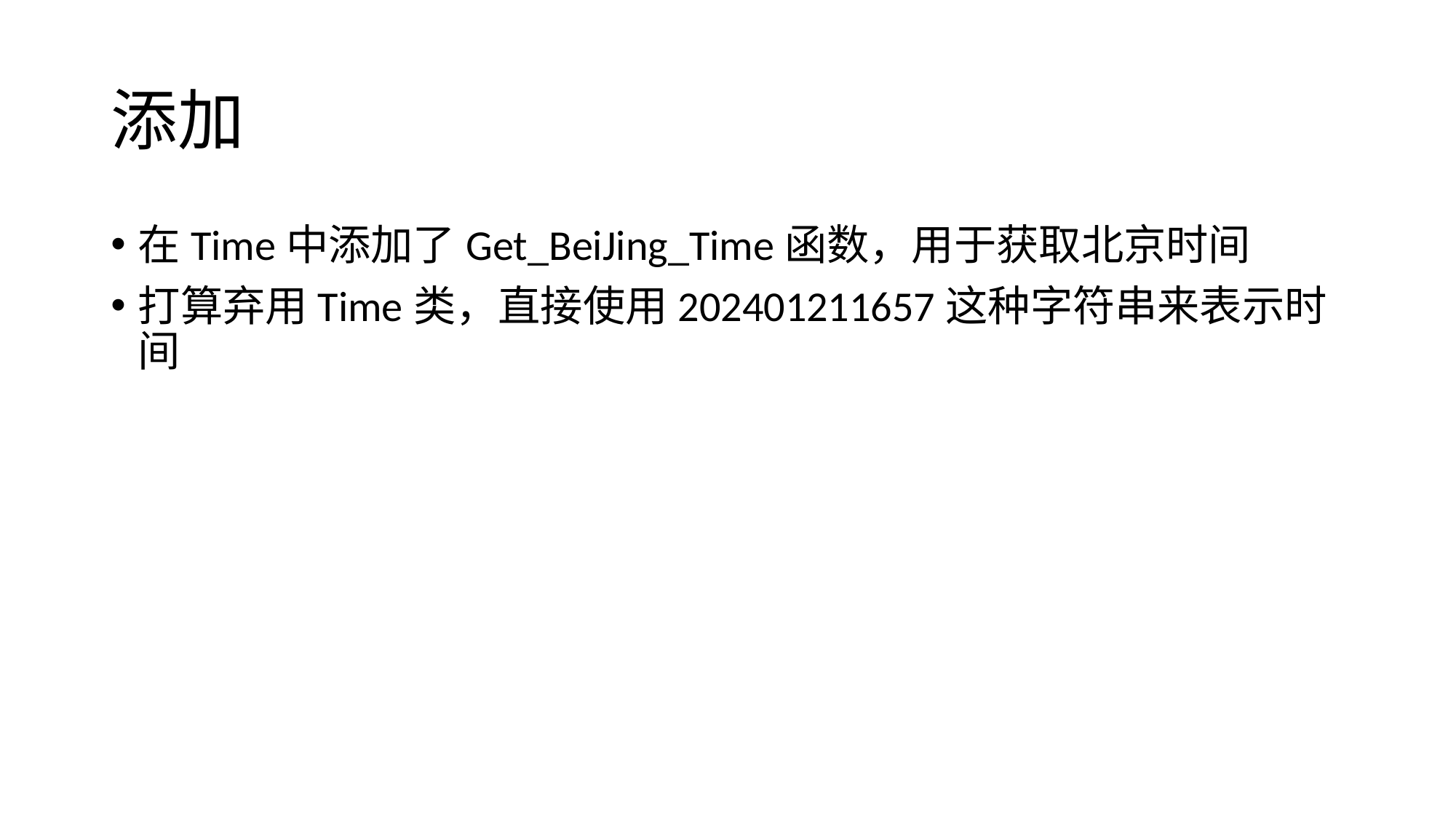

# 添加
在Time中添加了Get_BeiJing_Time函数，用于获取北京时间
打算弃用Time类，直接使用202401211657这种字符串来表示时间